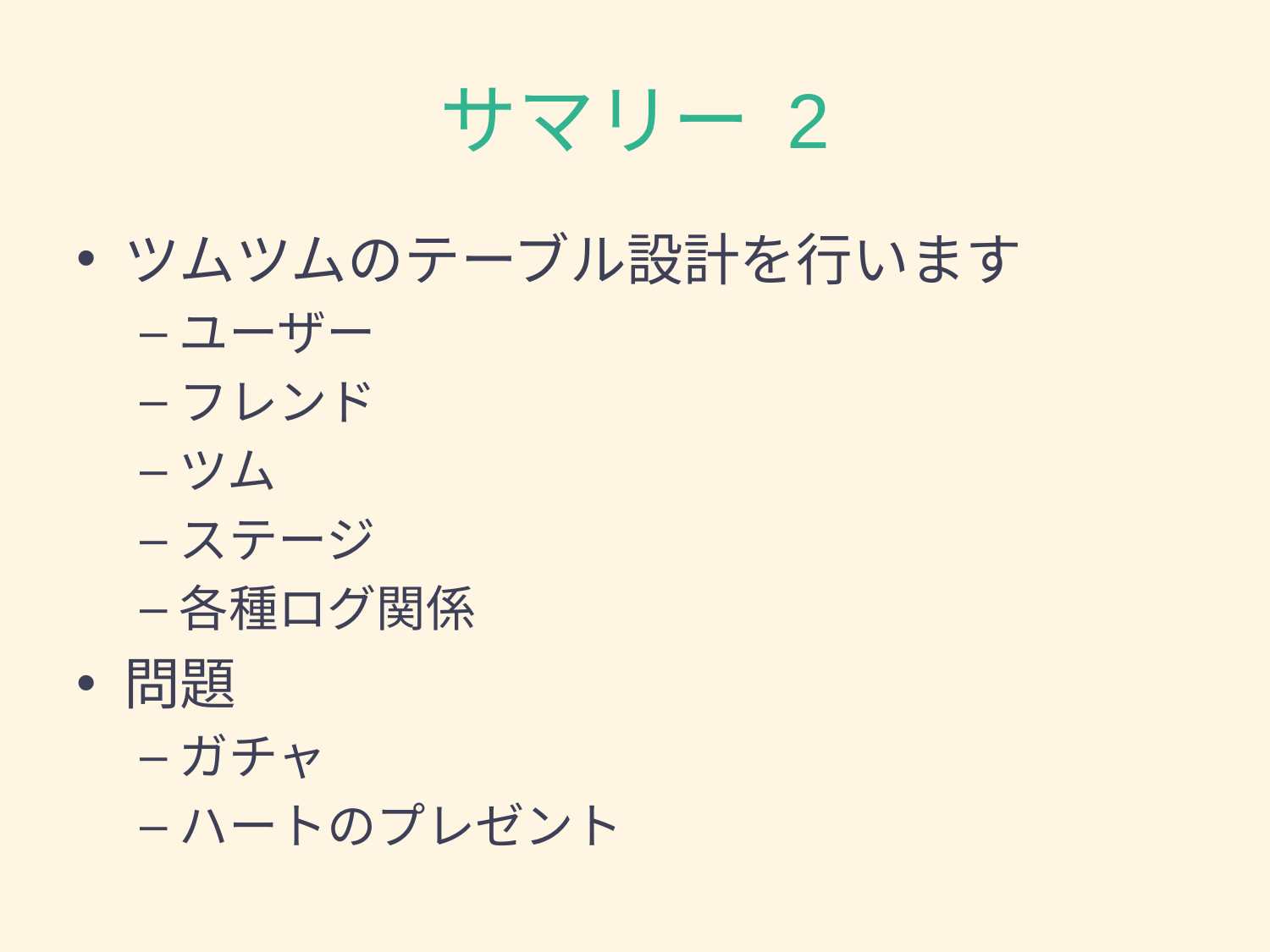

# サマリー 2
ツムツムのテーブル設計を行います
ユーザー
フレンド
ツム
ステージ
各種ログ関係
問題
ガチャ
ハートのプレゼント